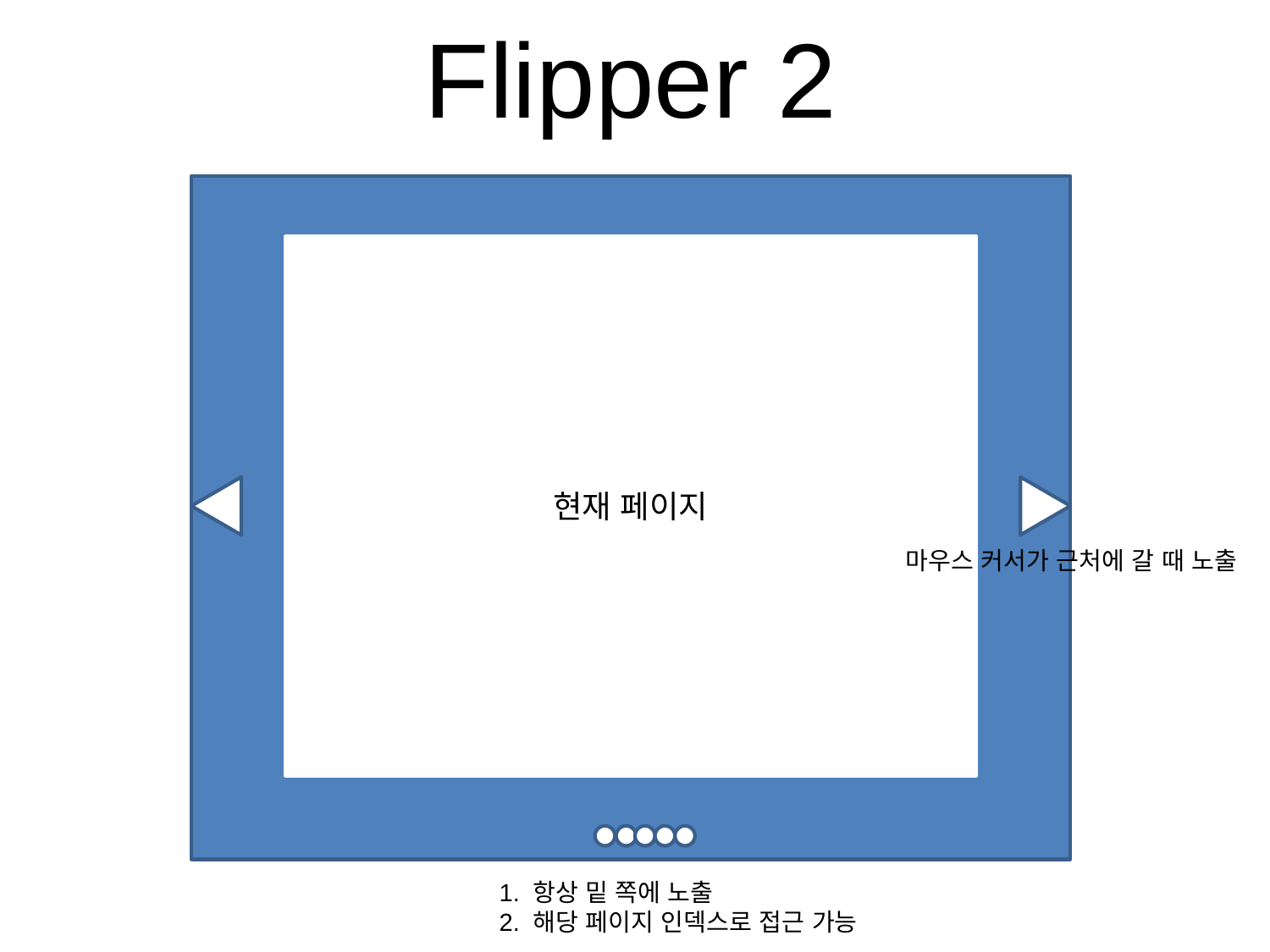

Flipper 2

현재 페이지

마우스 커서가 근처에 갈 때 노출

1. 항상 밑 쪽에 노출
2. 해당 페이지 인덱스로 접근 가능